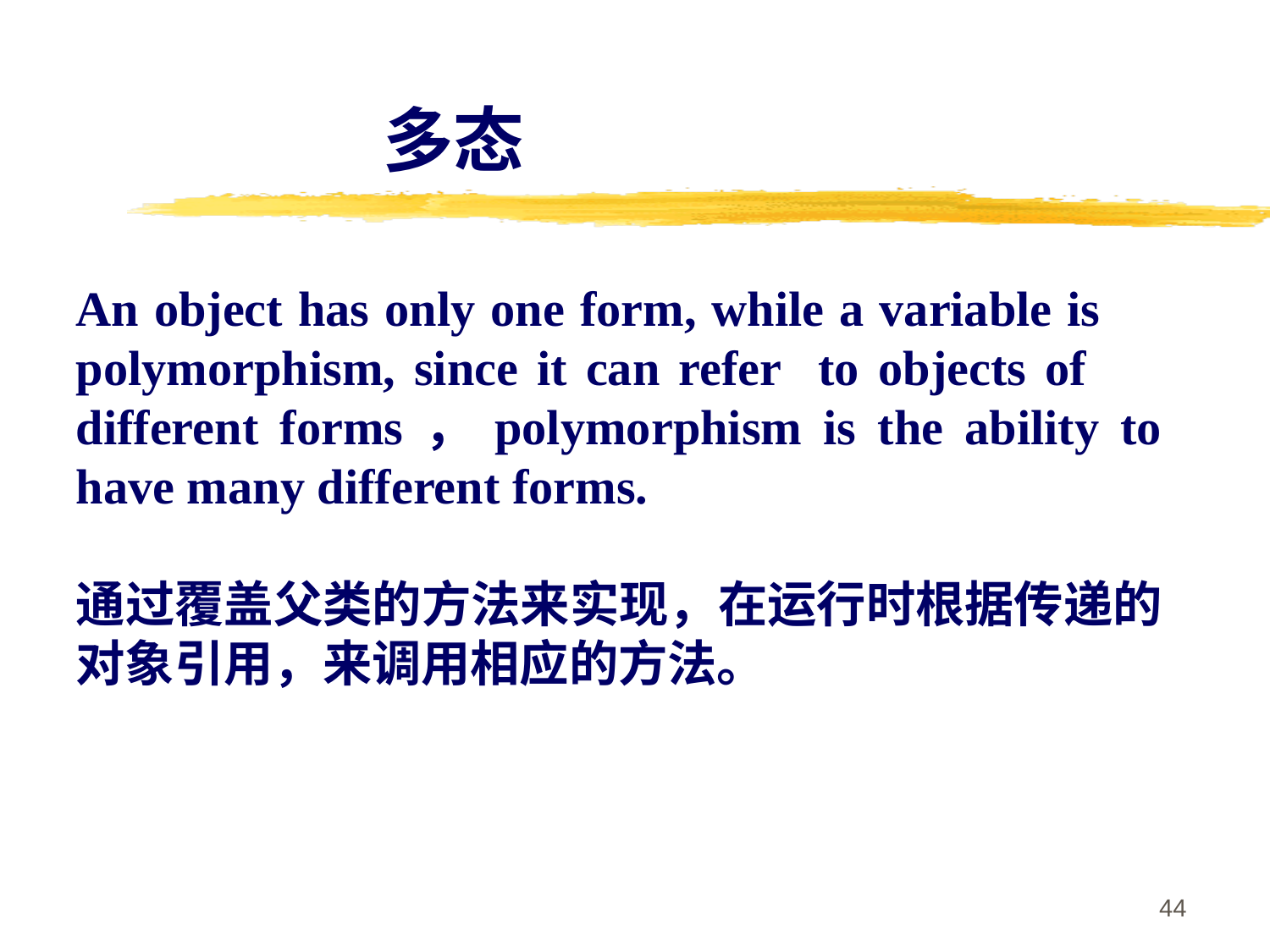

多态

An object has only one form, while a variable is     polymorphism, since it can refer  to objects of     different forms，polymorphism is the ability to have many different forms.

通过覆盖父类的方法来实现，在运行时根据传递的对象引用，来调用相应的方法。

44